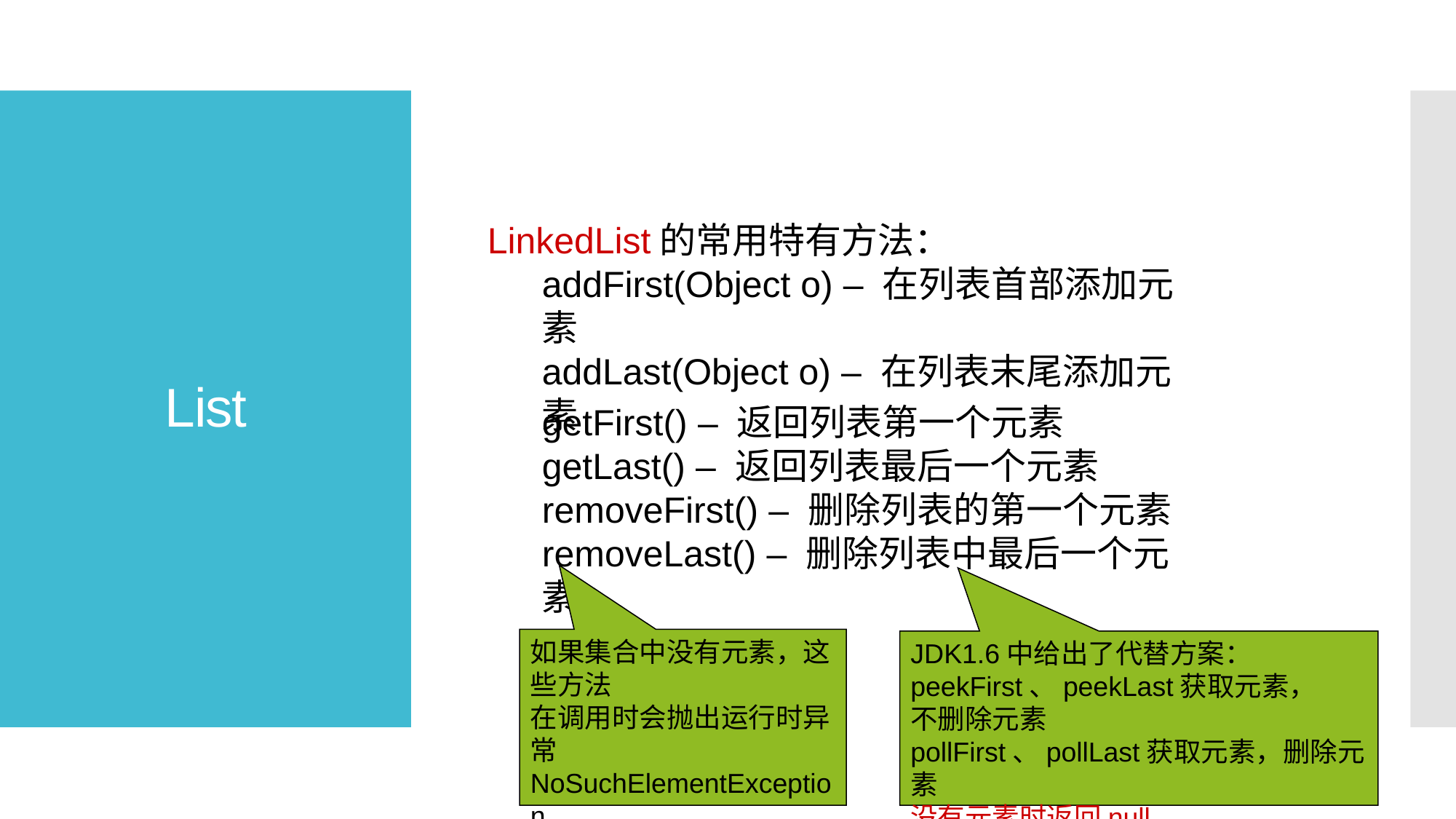

# List
LinkedList的常用特有方法：
addFirst(Object o) – 在列表首部添加元素
addLast(Object o) – 在列表末尾添加元素
getFirst() – 返回列表第一个元素
getLast() – 返回列表最后一个元素
removeFirst() – 删除列表的第一个元素
removeLast() – 删除列表中最后一个元素
如果集合中没有元素，这些方法
在调用时会抛出运行时异常
NoSuchElementException
JDK1.6中给出了代替方案：
peekFirst、peekLast获取元素，
不删除元素
pollFirst、pollLast获取元素，删除元素
没有元素时返回null